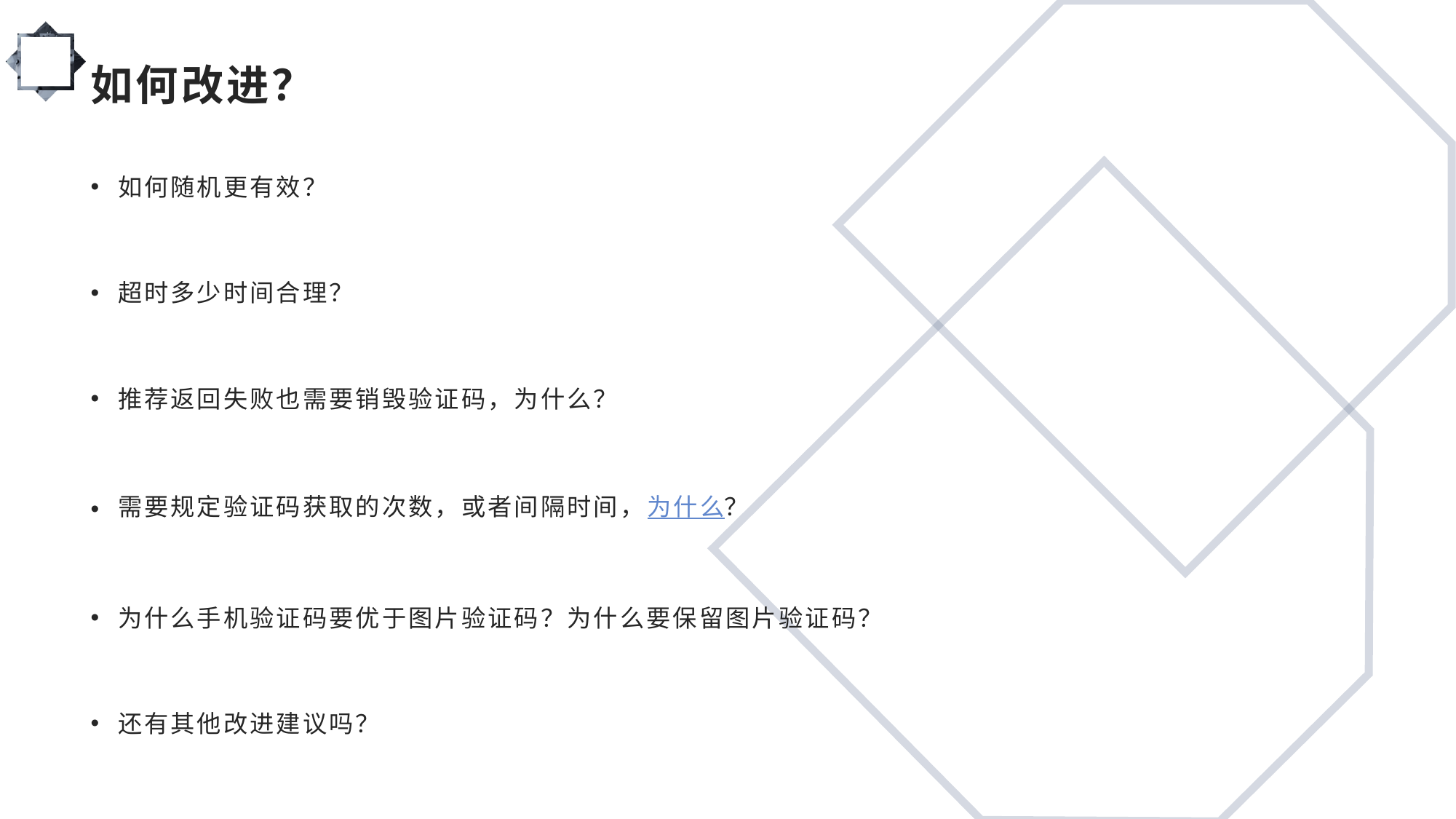

# 如何改进？

如何随机更有效？

超时多少时间合理？

推荐返回失败也需要销毁验证码，为什么？

需要规定验证码获取的次数，或者间隔时间，为什么？

为什么手机验证码要优于图片验证码？为什么要保留图片验证码？

还有其他改进建议吗？